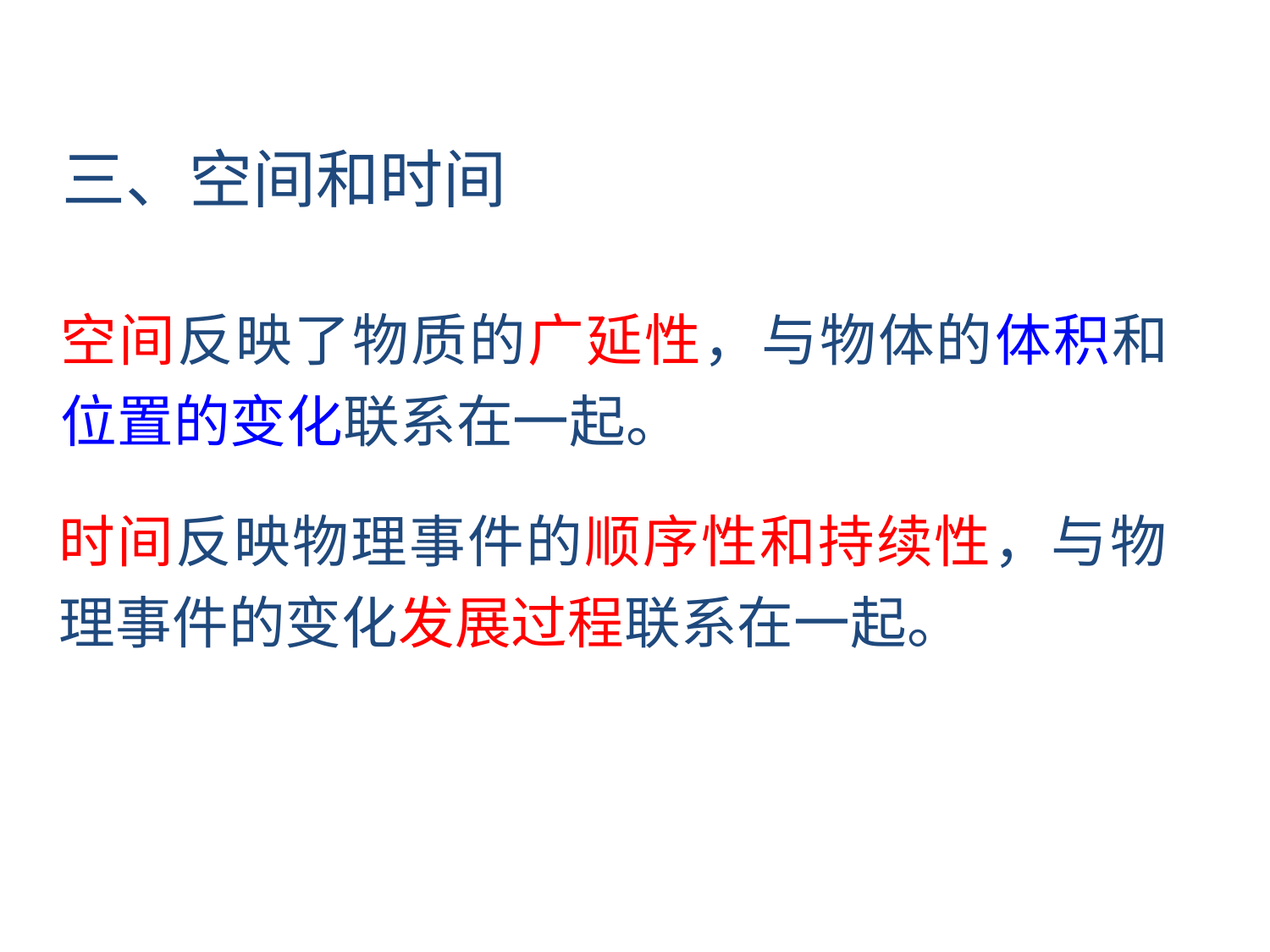

三、空间和时间
空间反映了物质的广延性，与物体的体积和位置的变化联系在一起。
时间反映物理事件的顺序性和持续性，与物理事件的变化发展过程联系在一起。